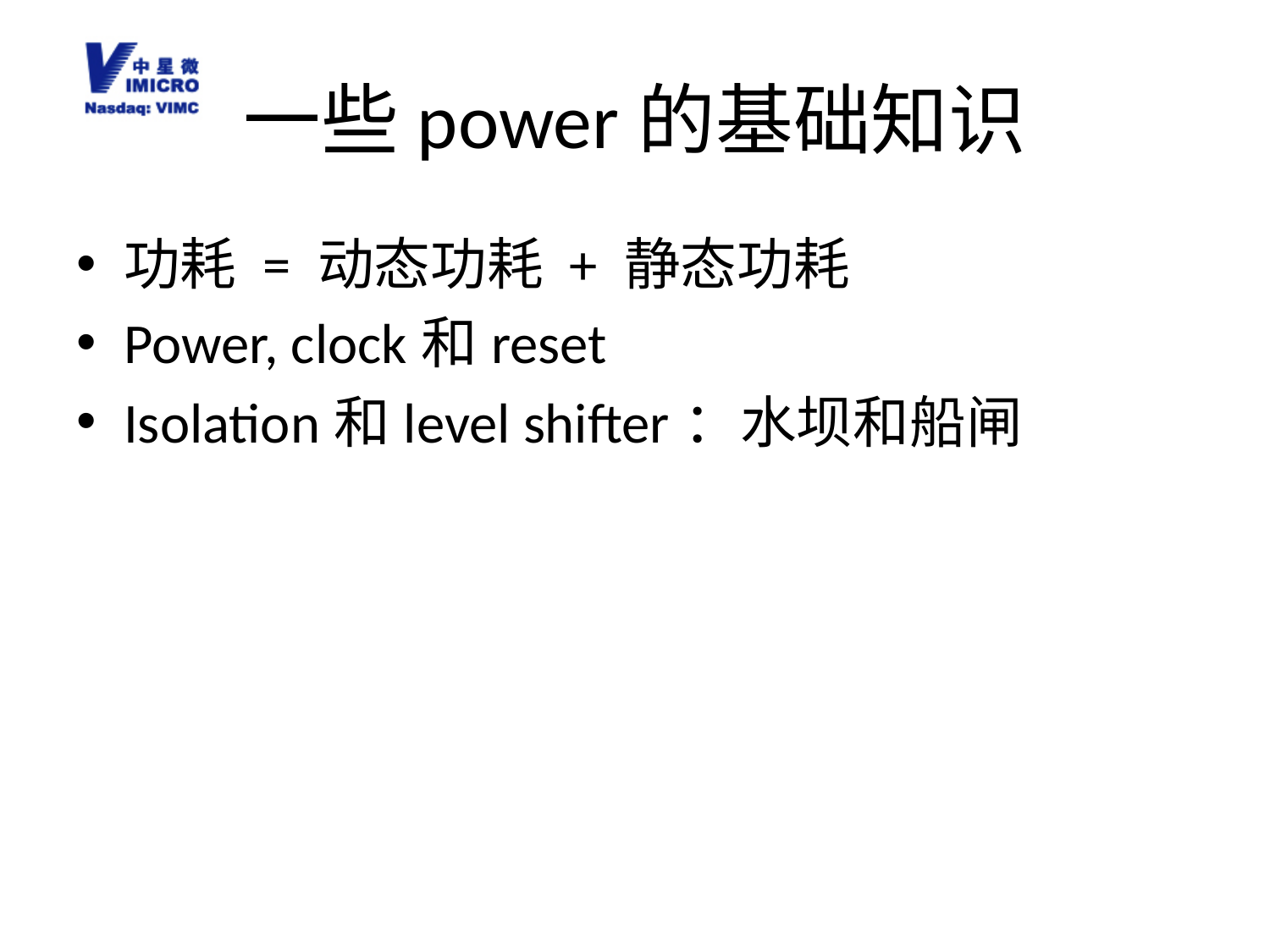

# 一些power的基础知识
功耗 = 动态功耗 + 静态功耗
Power, clock和reset
Isolation和level shifter：水坝和船闸